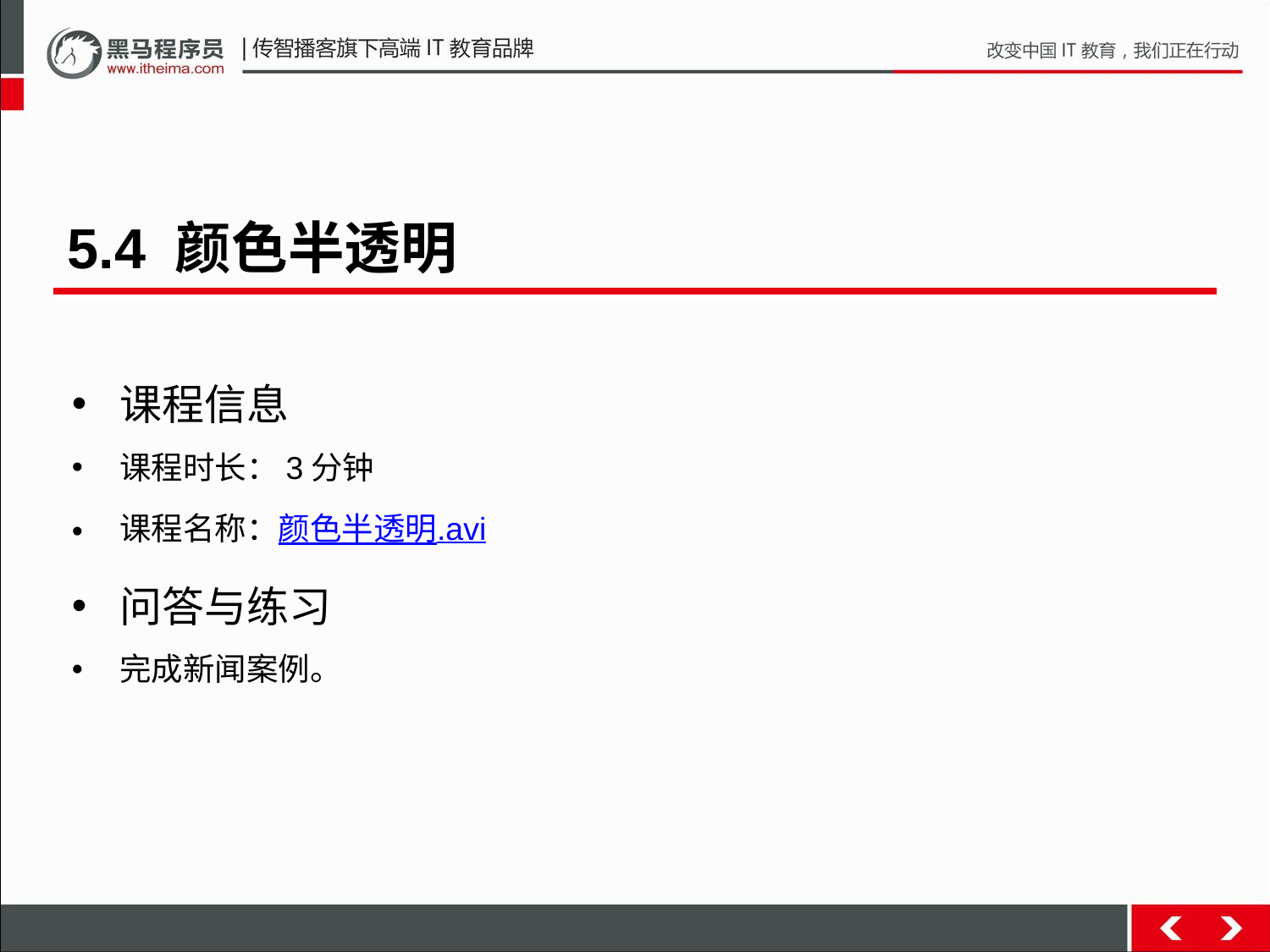

5.4 颜色半透明
课程信息
课程时长：3分钟
课程名称：颜色半透明.avi
问答与练习
完成新闻案例。